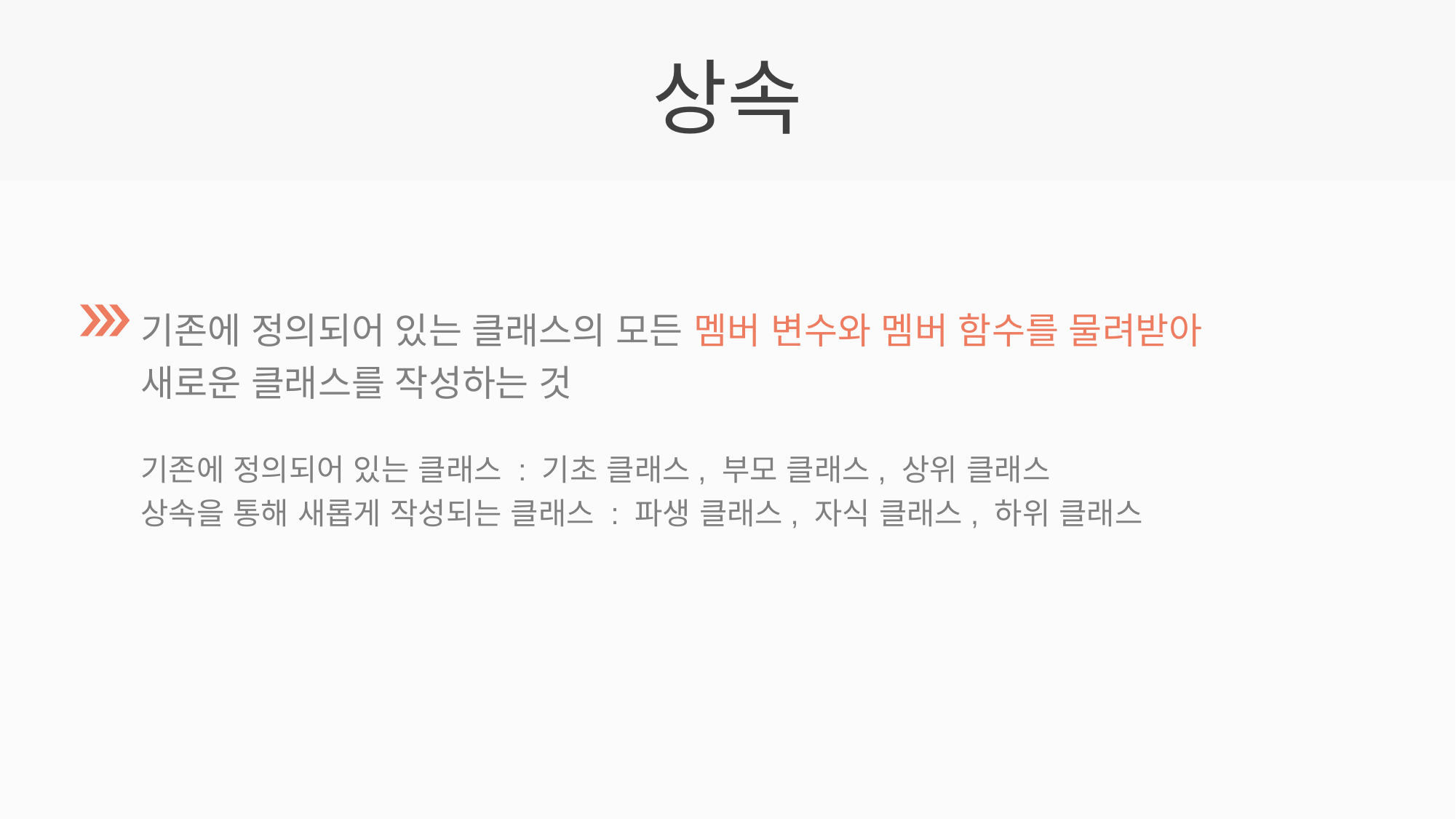

# 상속

기존에 정의되어 있는 클래스의 모든 멤버 변수와 멤버 함수를 물려받아
새로운 클래스를 작성하는 것

기존에 정의되어 있는 클래스 : 기초 클래스, 부모 클래스, 상위 클래스
상속을 통해 새롭게 작성되는 클래스 : 파생 클래스, 자식 클래스, 하위 클래스